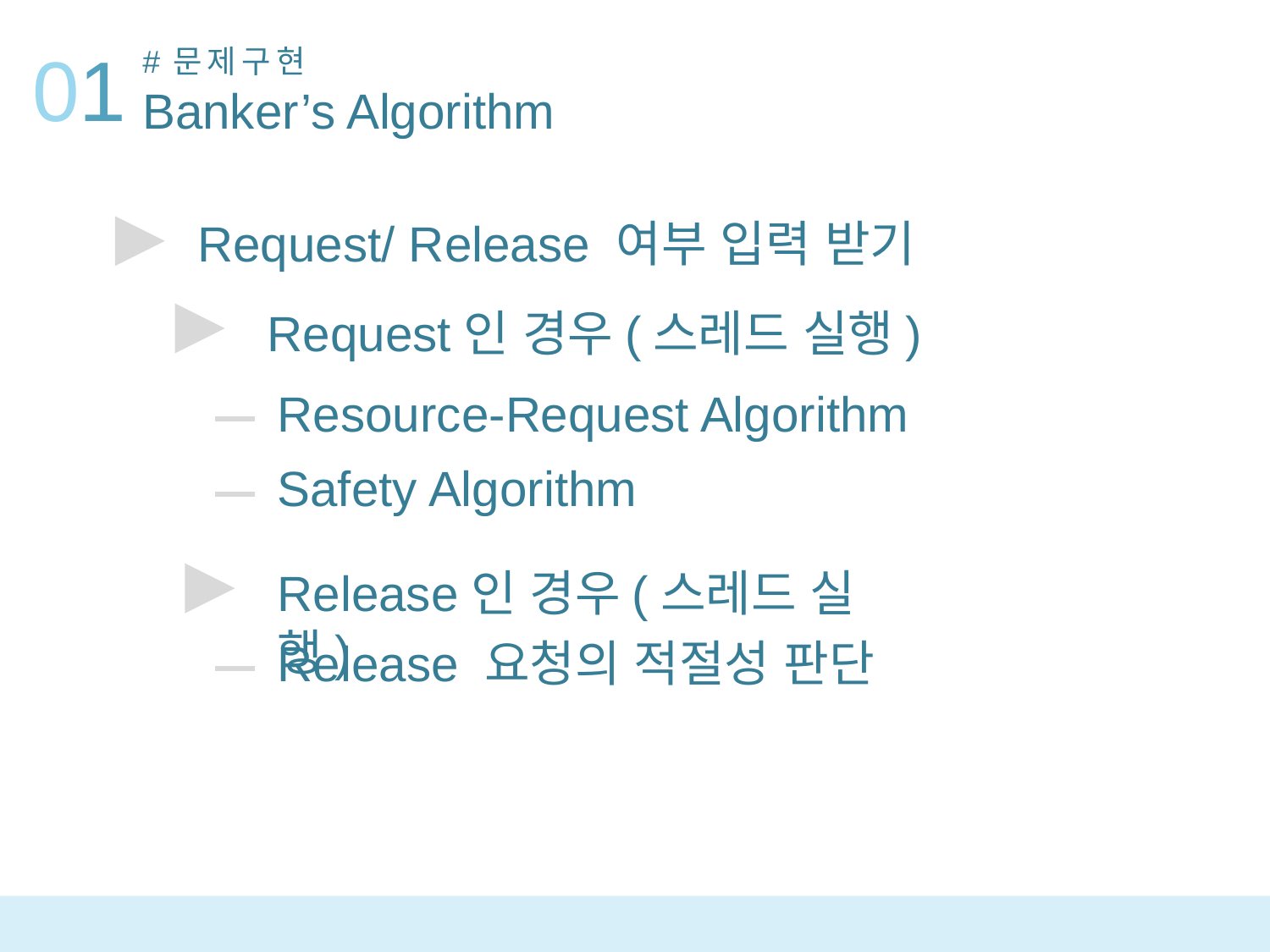

01
#문제구현
Banker’s Algorithm
Request/ Release 여부 입력 받기

Request인 경우(스레드 실행)

Resource-Request Algorithm
Safety Algorithm
Release인 경우(스레드 실행)

Release 요청의 적절성 판단